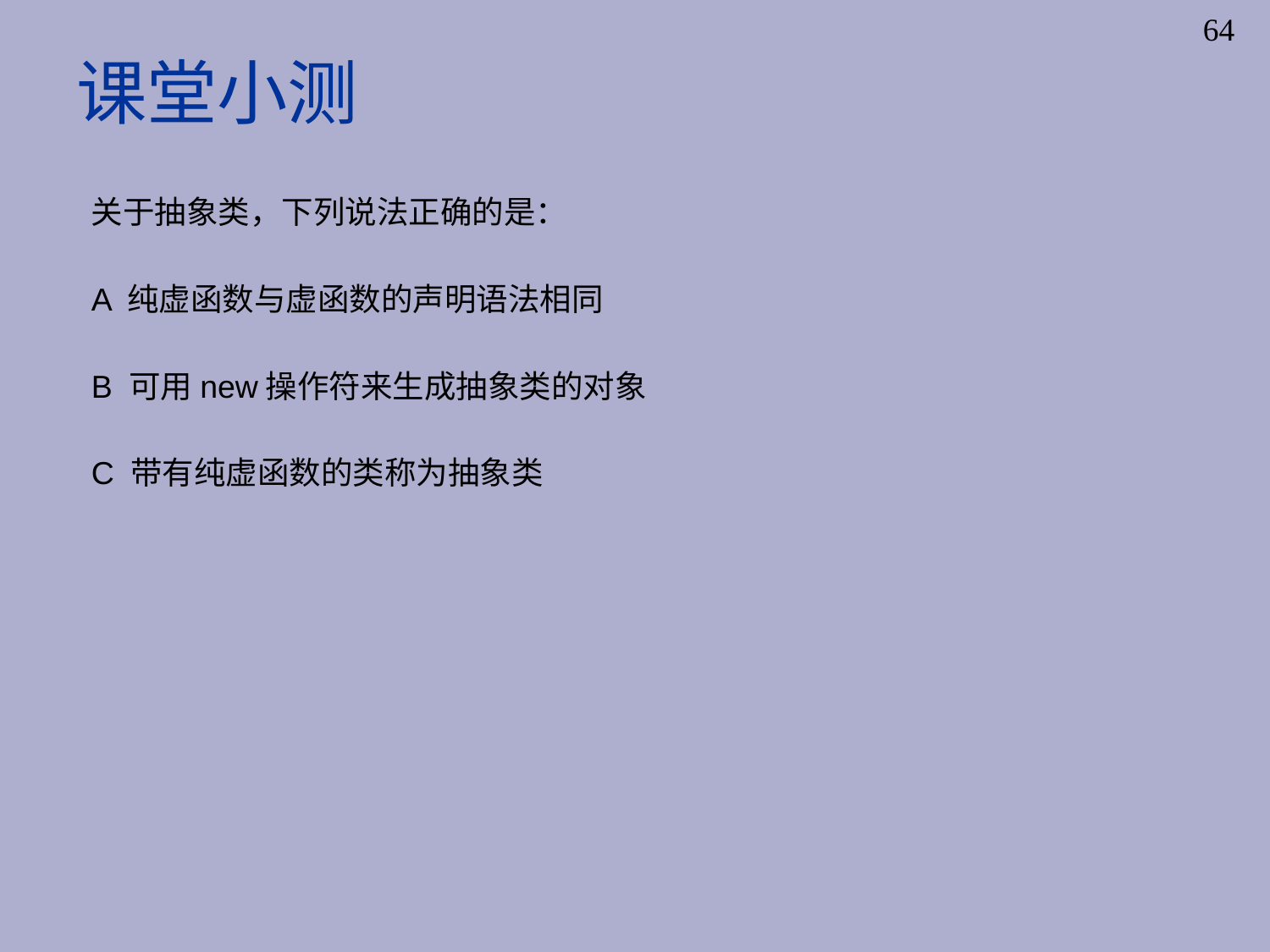

64
# 课堂小测
关于抽象类，下列说法正确的是：

A 纯虚函数与虚函数的声明语法相同

B 可用new操作符来生成抽象类的对象

C 带有纯虚函数的类称为抽象类